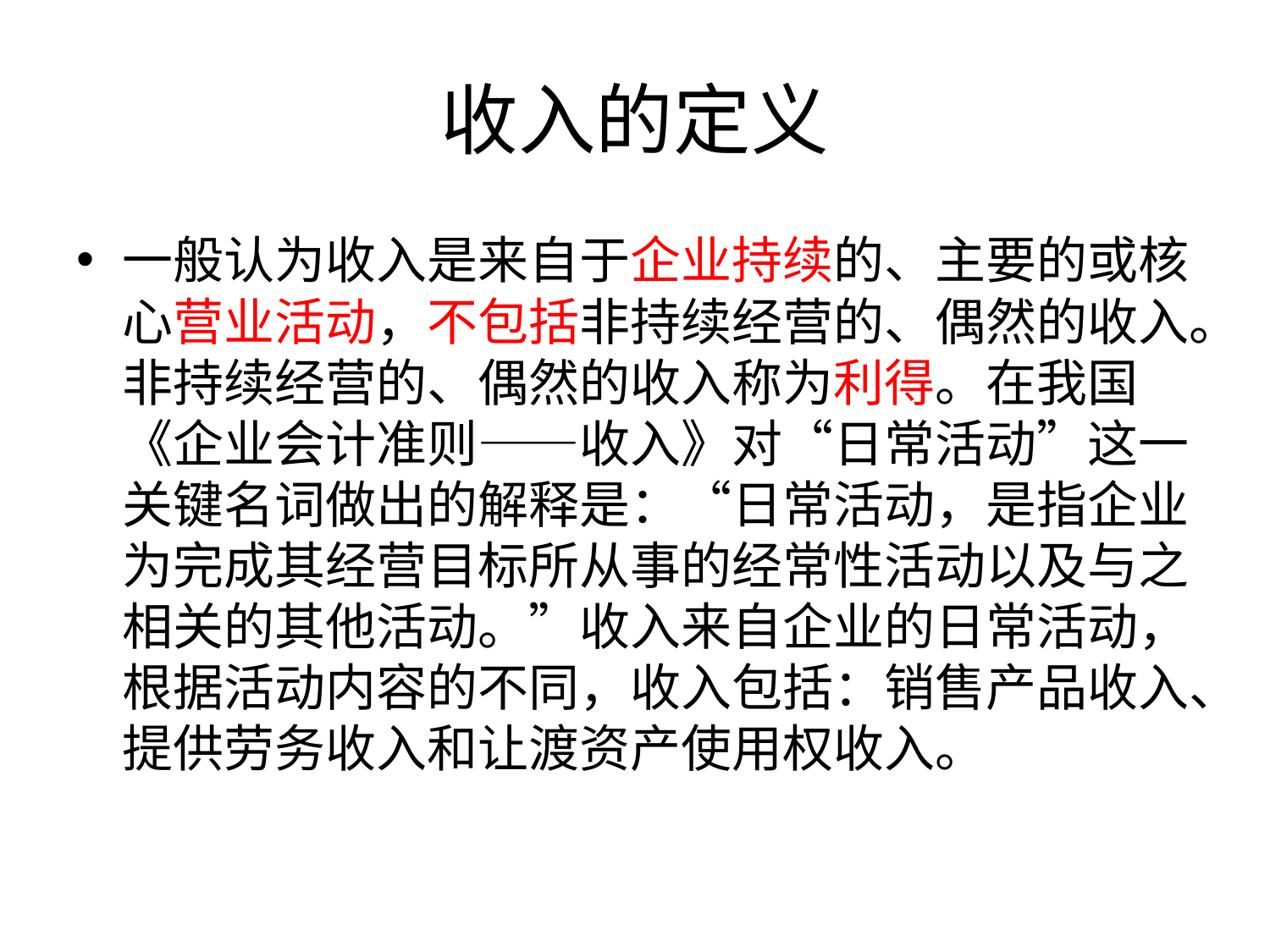

# 收入的定义
一般认为收入是来自于企业持续的、主要的或核心营业活动，不包括非持续经营的、偶然的收入。非持续经营的、偶然的收入称为利得。在我国《企业会计准则——收入》对“日常活动”这一关键名词做出的解释是：“日常活动，是指企业为完成其经营目标所从事的经常性活动以及与之相关的其他活动。”收入来自企业的日常活动，根据活动内容的不同，收入包括：销售产品收入、提供劳务收入和让渡资产使用权收入。